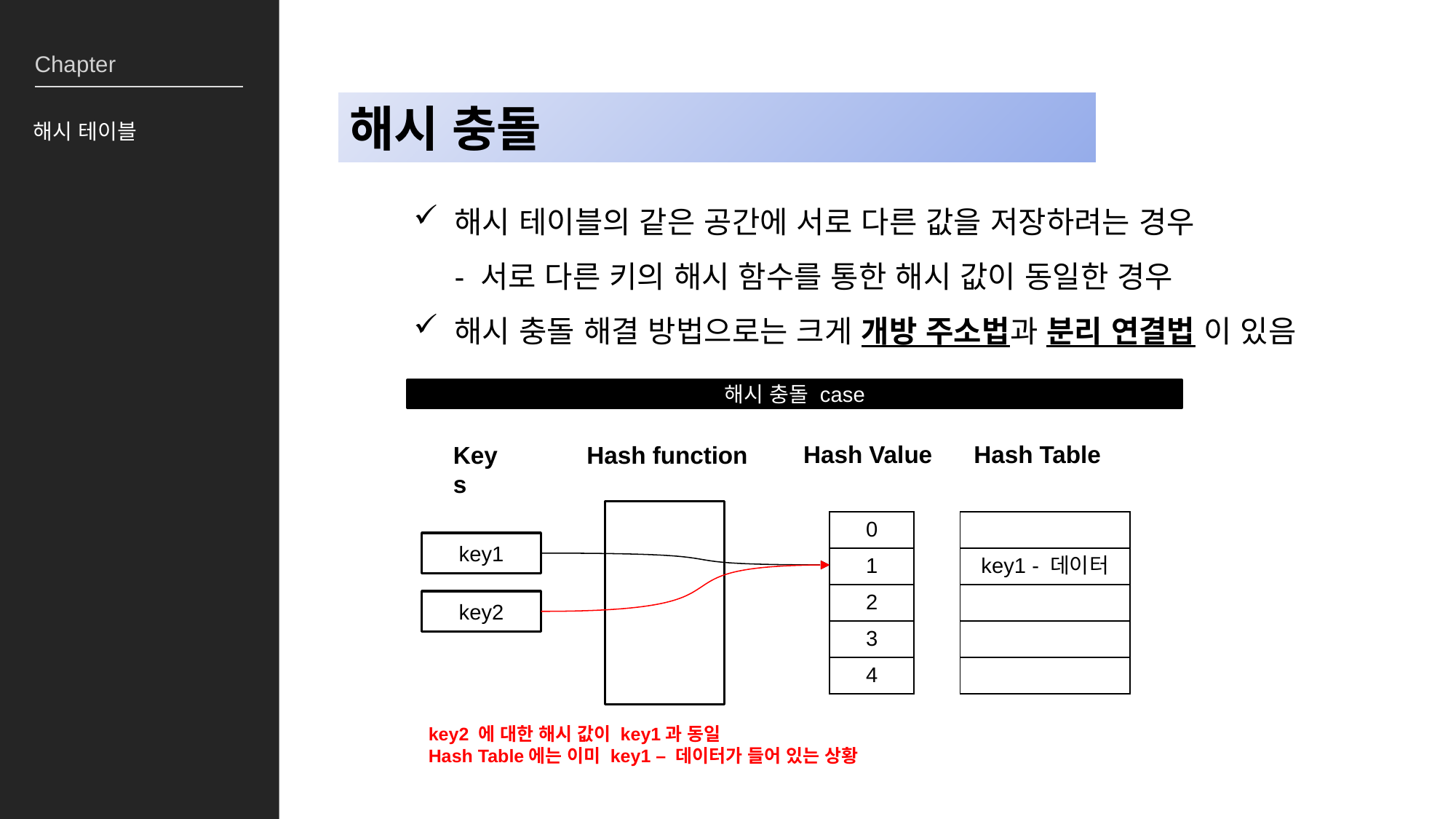

해시 충돌
해시 테이블
해시 테이블의 같은 공간에 서로 다른 값을 저장하려는 경우
- 서로 다른 키의 해시 함수를 통한 해시 값이 동일한 경우
해시 충돌 해결 방법으로는 크게 개방 주소법과 분리 연결법 이 있음
해시 충돌 case
Hash Table
Hash Value
Keys
Hash function

| 0 |
| --- |
| 1 |
| 2 |
| 3 |
| 4 |
|  |
| --- |
| key1 - 데이터 |
|  |
|  |
|  |
key1
key2
key2 에 대한 해시 값이 key1과 동일
Hash Table에는 이미 key1 – 데이터가 들어 있는 상황